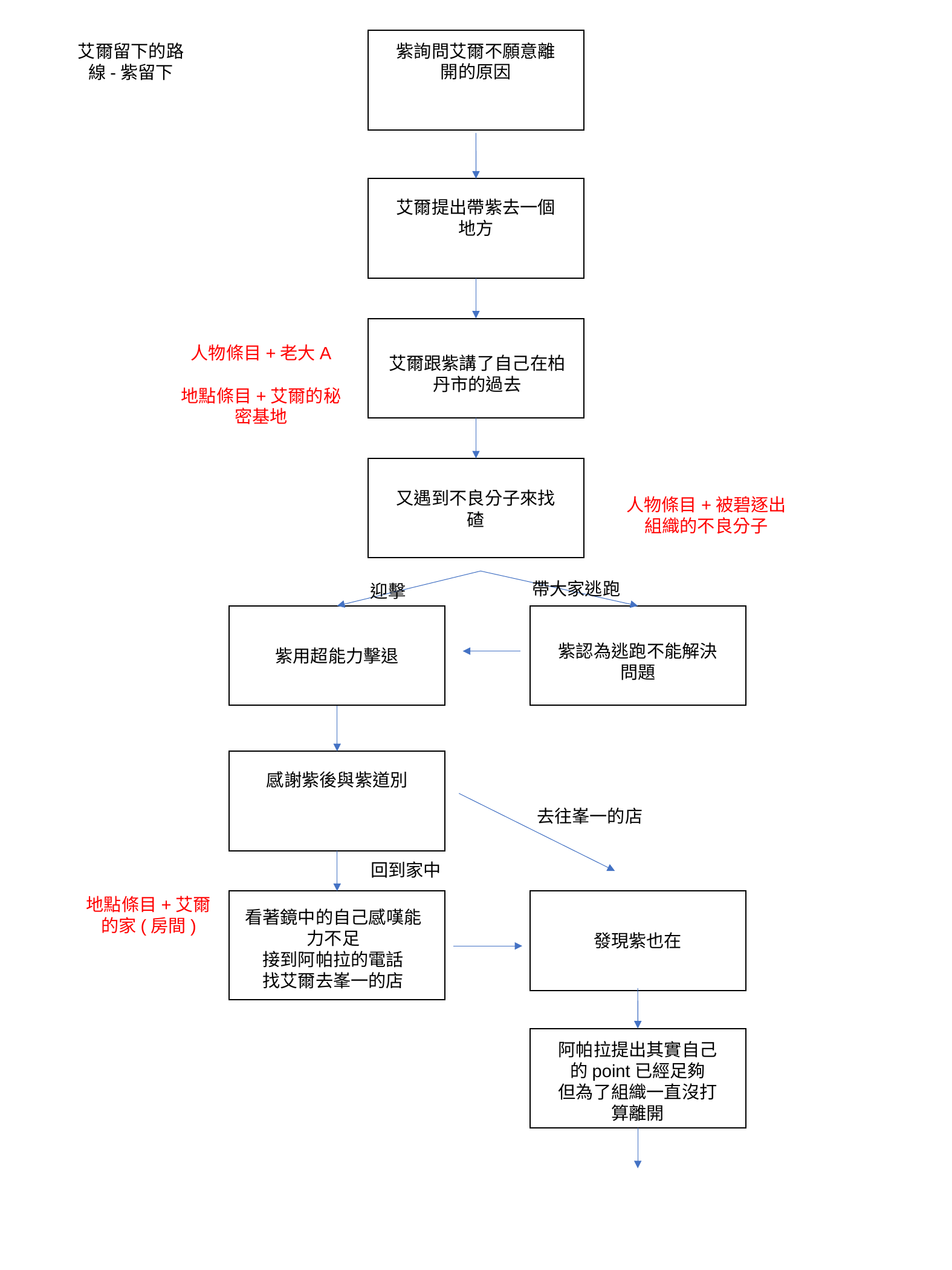

紫詢問艾爾不願意離開的原因
艾爾留下的路線-紫留下

艾爾提出帶紫去一個地方

艾爾跟紫講了自己在柏丹市的過去
人物條目+老大A

地點條目+艾爾的秘密基地

又遇到不良分子來找碴
人物條目+被碧逐出組織的不良分子
帶大家逃跑
迎擊

紫用超能力擊退

紫認為逃跑不能解決問題

感謝紫後與紫道別
去往峯一的店
回到家中
地點條目+艾爾的家(房間)

看著鏡中的自己感嘆能力不足
接到阿帕拉的電話
找艾爾去峯一的店

發現紫也在

阿帕拉提出其實自己的point已經足夠
但為了組織一直沒打算離開